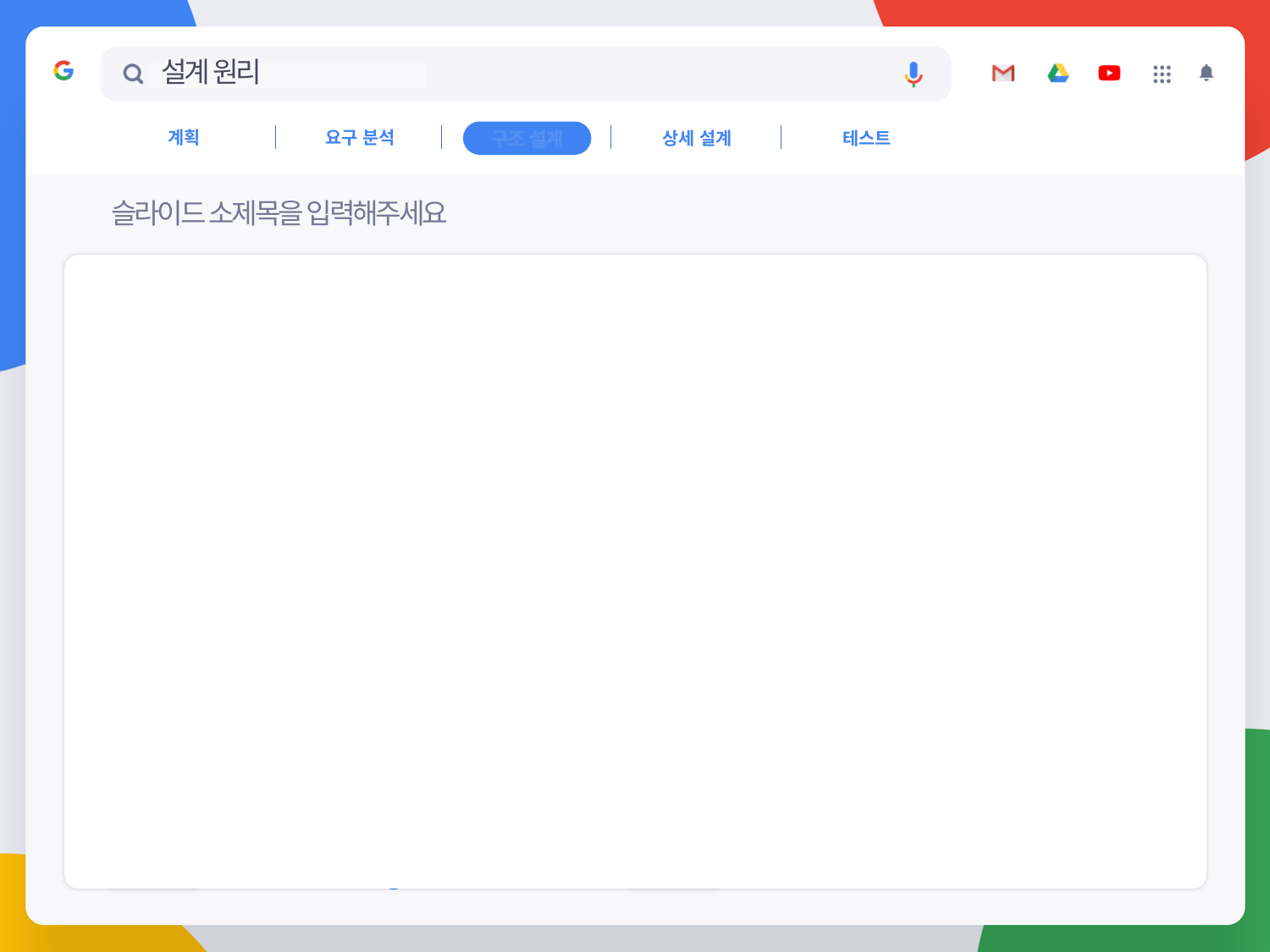

# 설계 원리
계획
요구 분석
상세 설계
테스트
구조 설계
슬라이드 소제목을 입력해주세요